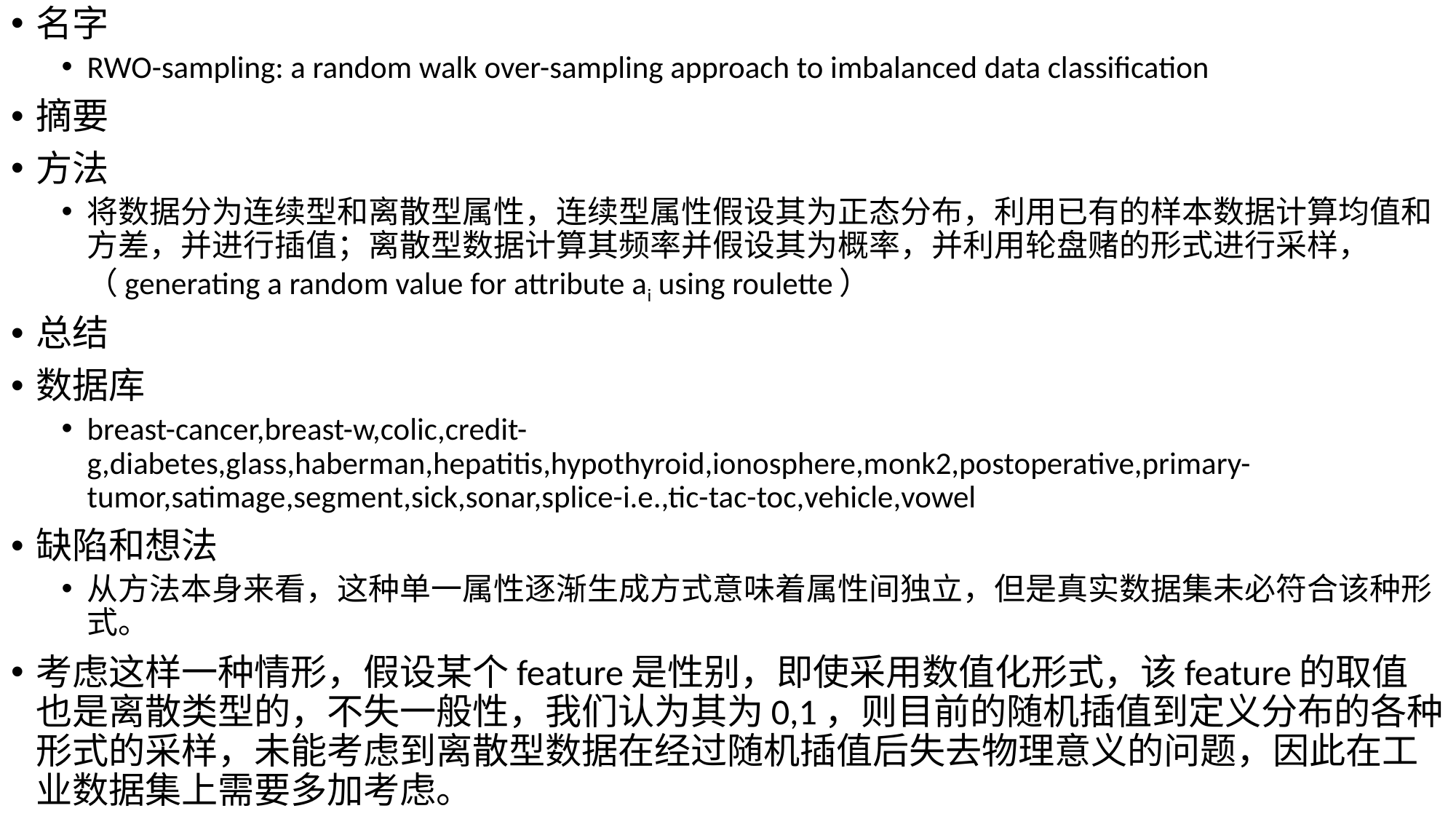

名字
RWO-sampling: a random walk over-sampling approach to imbalanced data classification
摘要
方法
将数据分为连续型和离散型属性，连续型属性假设其为正态分布，利用已有的样本数据计算均值和方差，并进行插值；离散型数据计算其频率并假设其为概率，并利用轮盘赌的形式进行采样，（generating a random value for attribute ai using roulette）
总结
数据库
breast-cancer,breast-w,colic,credit-g,diabetes,glass,haberman,hepatitis,hypothyroid,ionosphere,monk2,postoperative,primary-tumor,satimage,segment,sick,sonar,splice-i.e.,tic-tac-toc,vehicle,vowel
缺陷和想法
从方法本身来看，这种单一属性逐渐生成方式意味着属性间独立，但是真实数据集未必符合该种形式。
考虑这样一种情形，假设某个feature是性别，即使采用数值化形式，该feature的取值也是离散类型的，不失一般性，我们认为其为0,1，则目前的随机插值到定义分布的各种形式的采样，未能考虑到离散型数据在经过随机插值后失去物理意义的问题，因此在工业数据集上需要多加考虑。